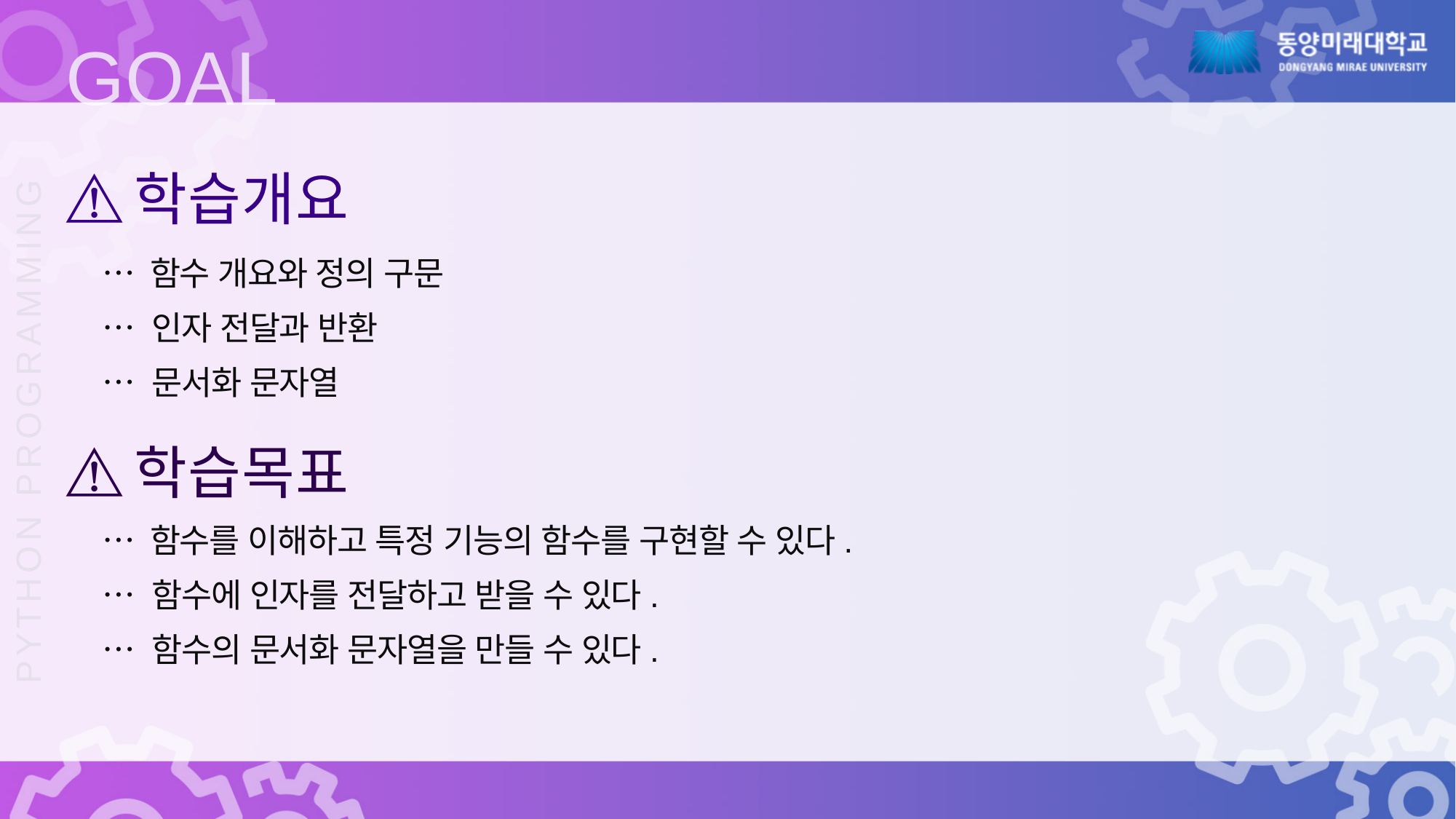

학습개요
… 함수 개요와 정의 구문
… 인자 전달과 반환
… 문서화 문자열
학습목표
… 함수를 이해하고 특정 기능의 함수를 구현할 수 있다.
… 함수에 인자를 전달하고 받을 수 있다.
… 함수의 문서화 문자열을 만들 수 있다.